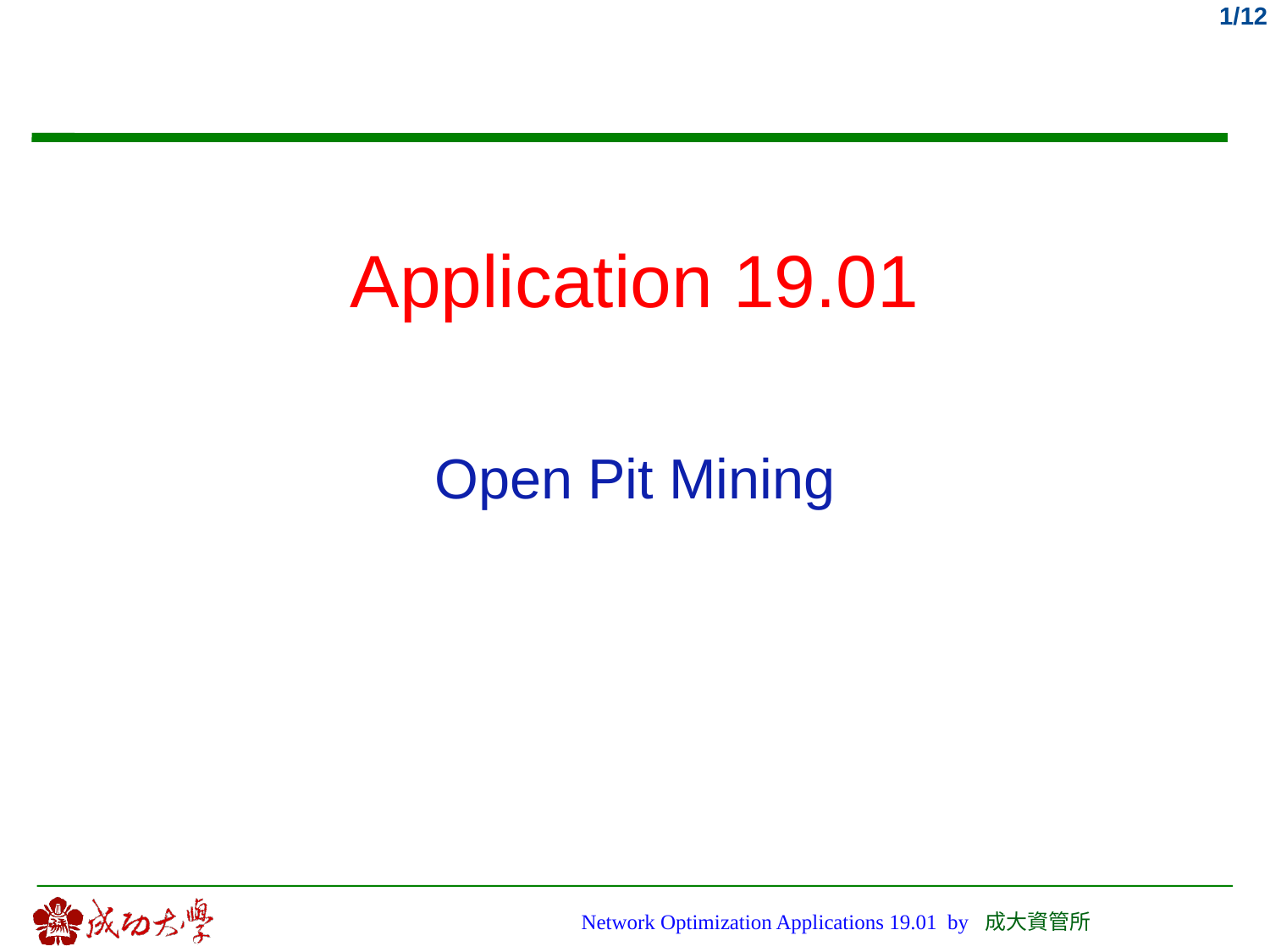

Network Optimization Applications 19.01  by  成大資管所
# Application 19.01
Open Pit Mining